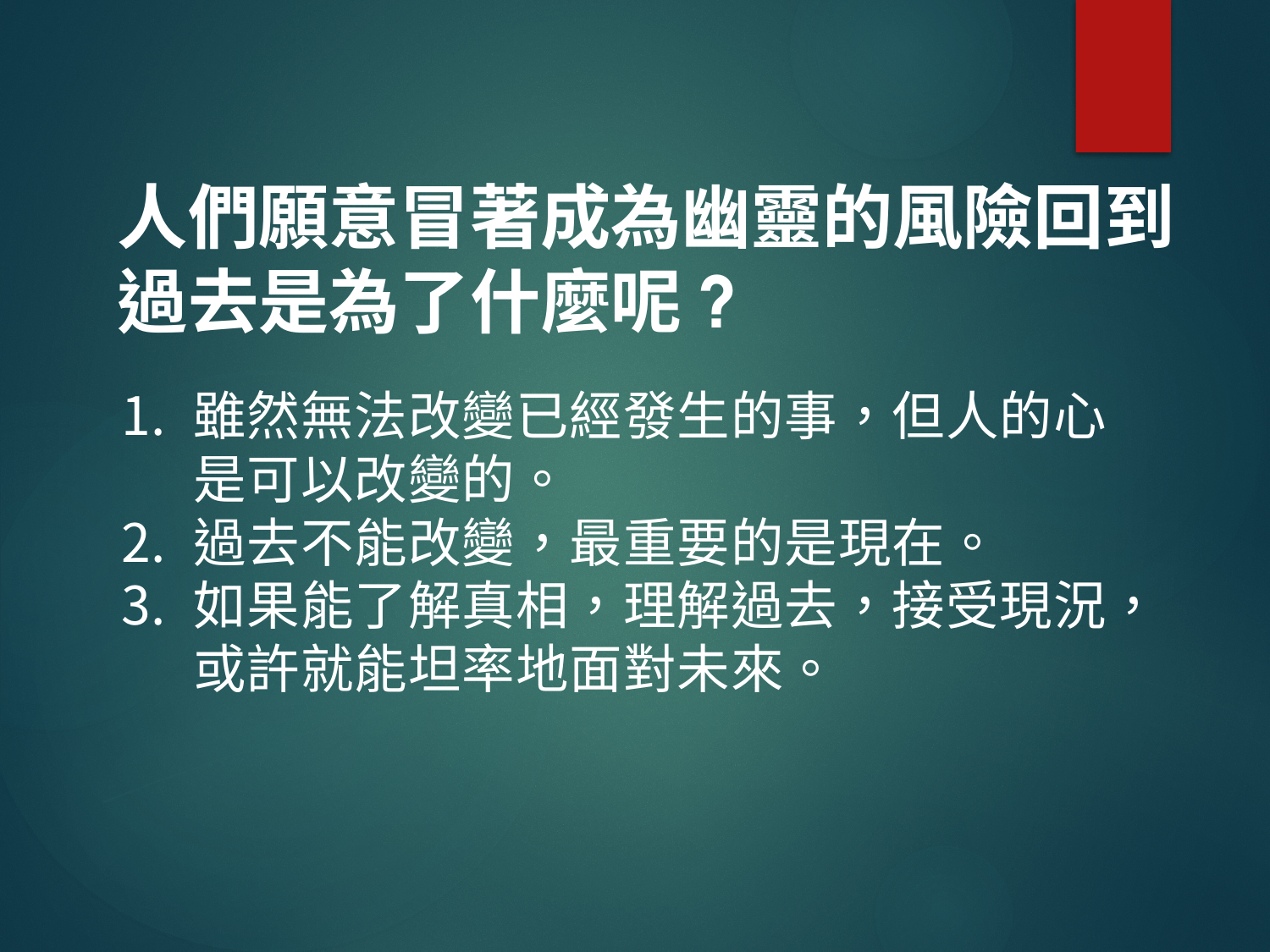

# 人們願意冒著成為幽靈的風險回到過去是為了什麼呢?
雖然無法改變已經發生的事，但人的心是可以改變的。
過去不能改變，最重要的是現在。
如果能了解真相，理解過去，接受現況，或許就能坦率地面對未來。